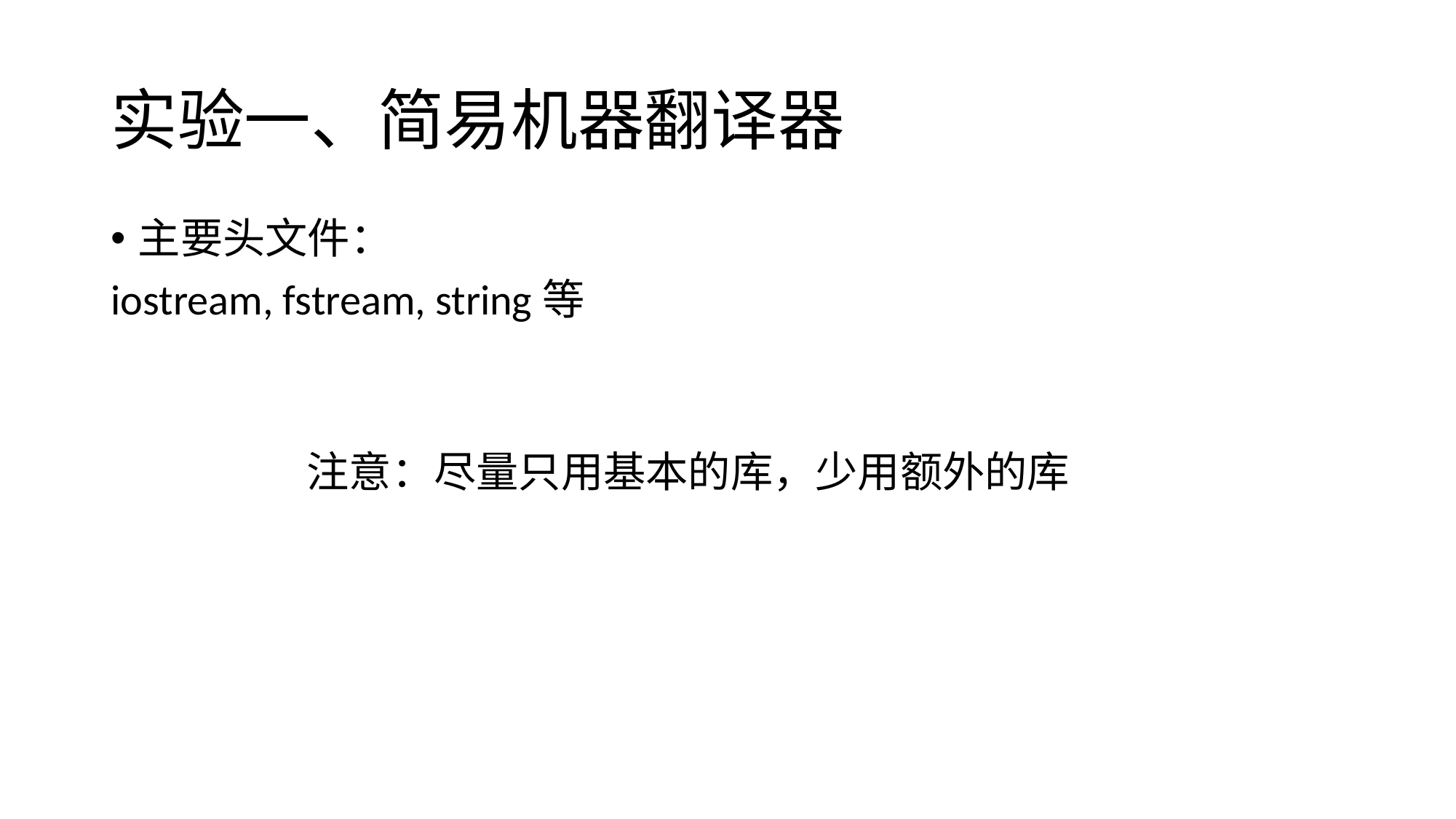

# 实验一、简易机器翻译器
主要头文件：
iostream, fstream, string等
注意：尽量只用基本的库，少用额外的库